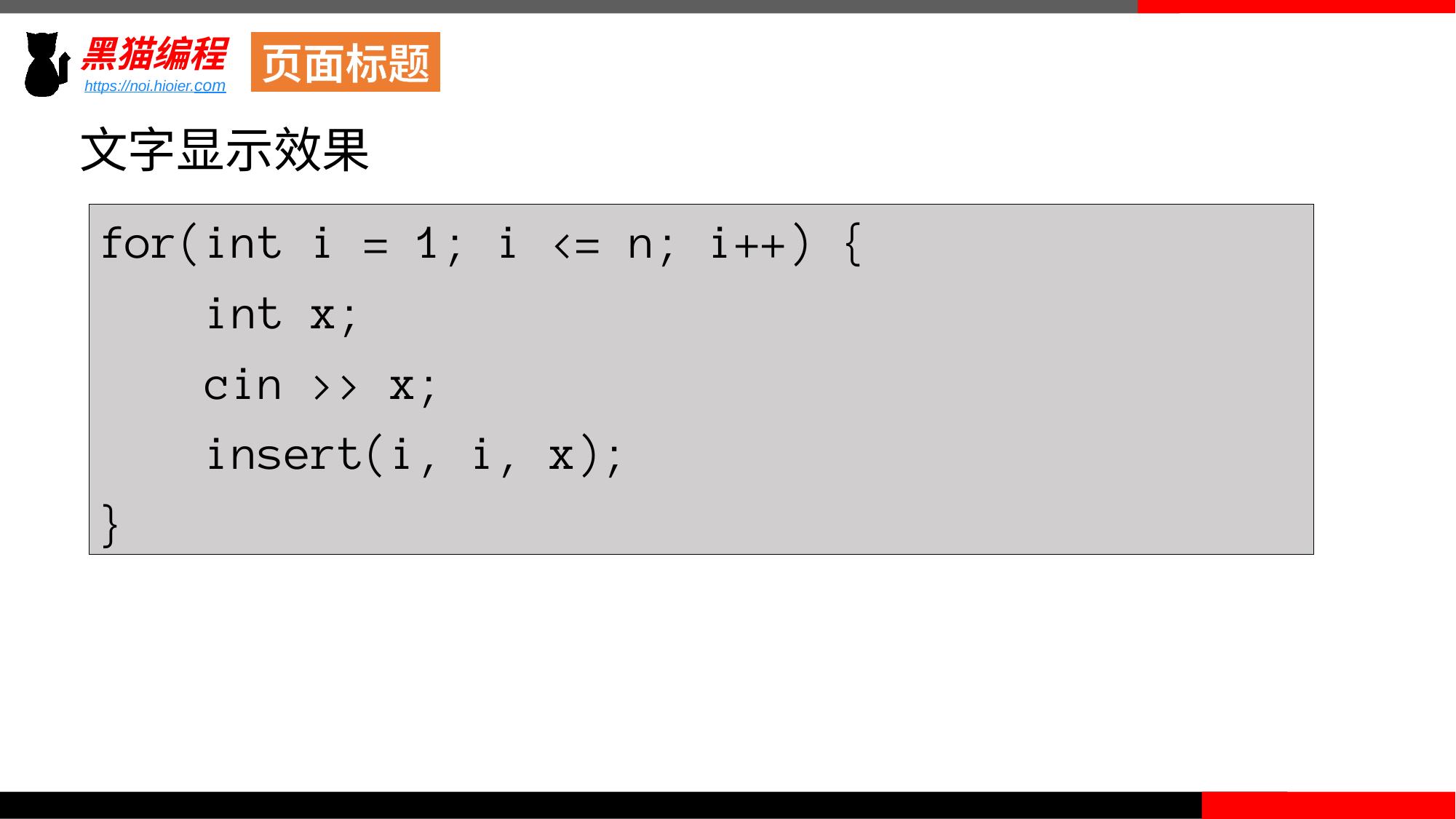

页面标题
文字显示效果
for(int i = 1; i <= n; i++) {
    int x;
    cin >> x;
    insert(i, i, x);
}